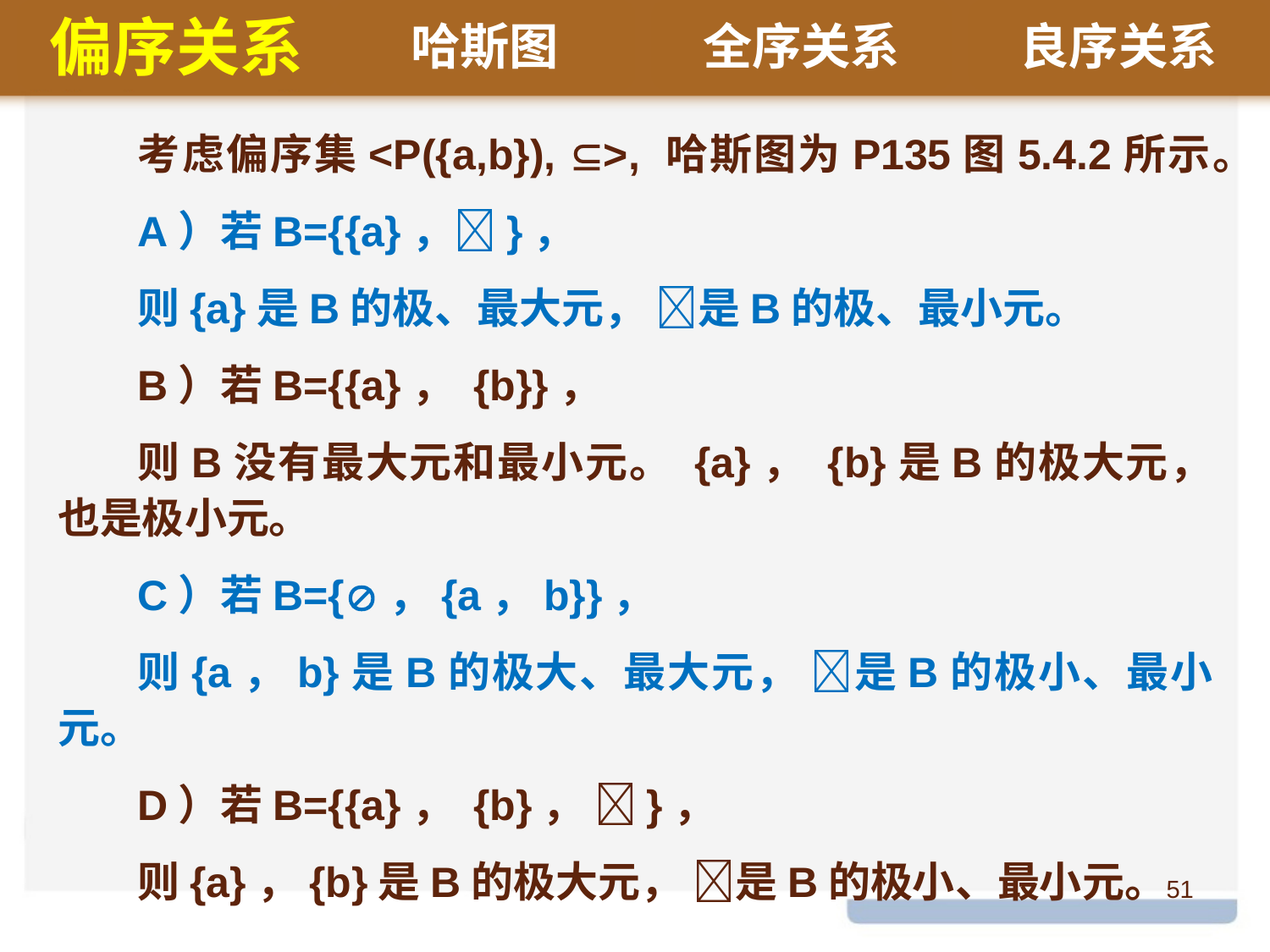

偏序关系
哈斯图
全序关系
良序关系
考虑偏序集<P({a,b}), ⊆>, 哈斯图为P135图5.4.2所示。
A）若B={{a}，∅}，
则{a}是B的极、最大元， ∅是B的极、最小元。
B）若B={{a}， {b}}，
则B没有最大元和最小元。 {a}， {b}是B的极大元，也是极小元。
C）若B={∅，{a，b}}，
则{a，b}是B的极大、最大元， ∅是B的极小、最小元。
D）若B={{a}， {b}， ∅}，
则{a}，{b}是B的极大元， ∅是B的极小、最小元。

51